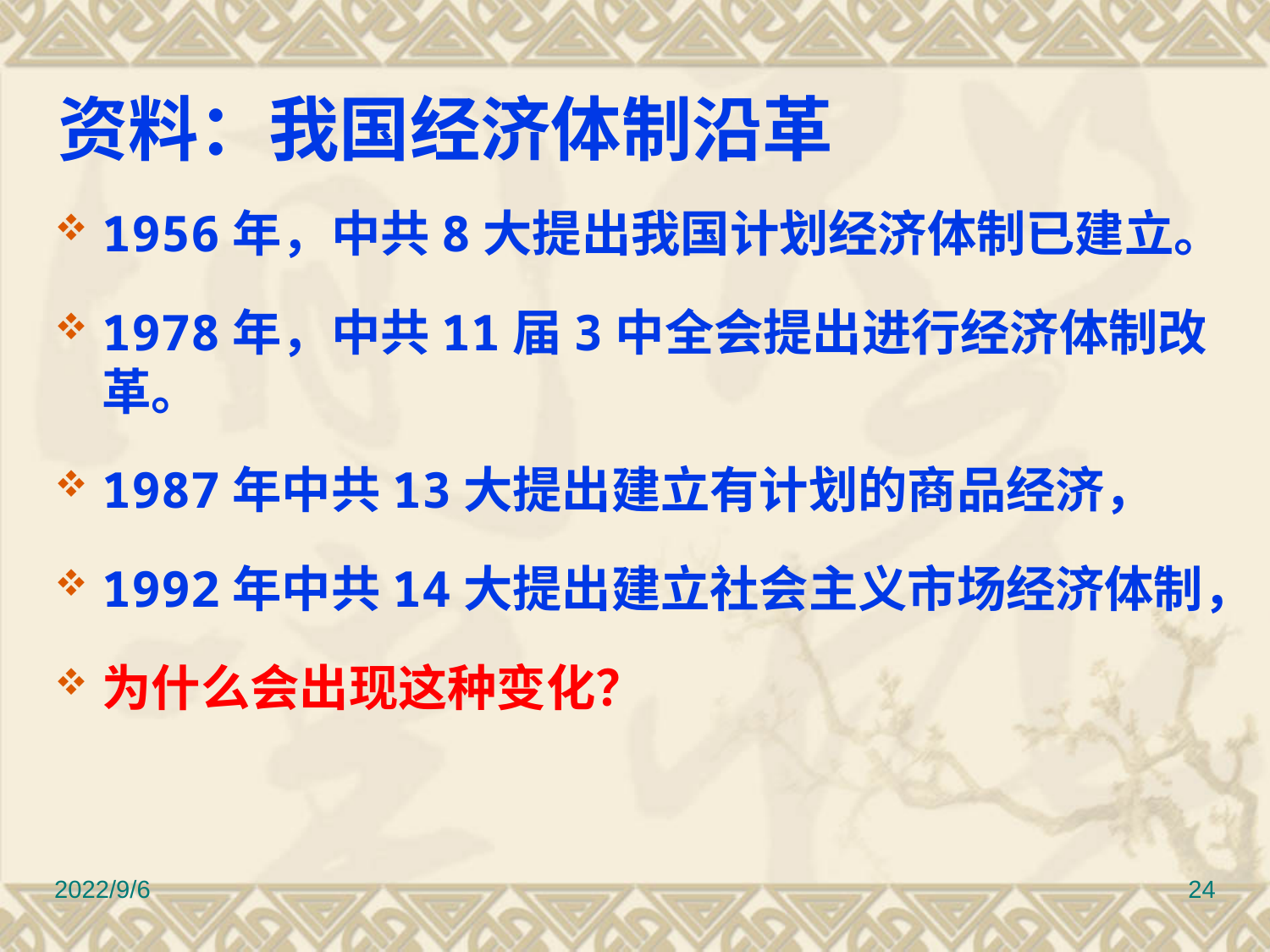

资料：我国经济体制沿革
1956年，中共8大提出我国计划经济体制已建立。

1978年，中共11届3中全会提出进行经济体制改革。

1987年中共13大提出建立有计划的商品经济，

1992年中共14大提出建立社会主义市场经济体制，

为什么会出现这种变化？
2022/9/6
24